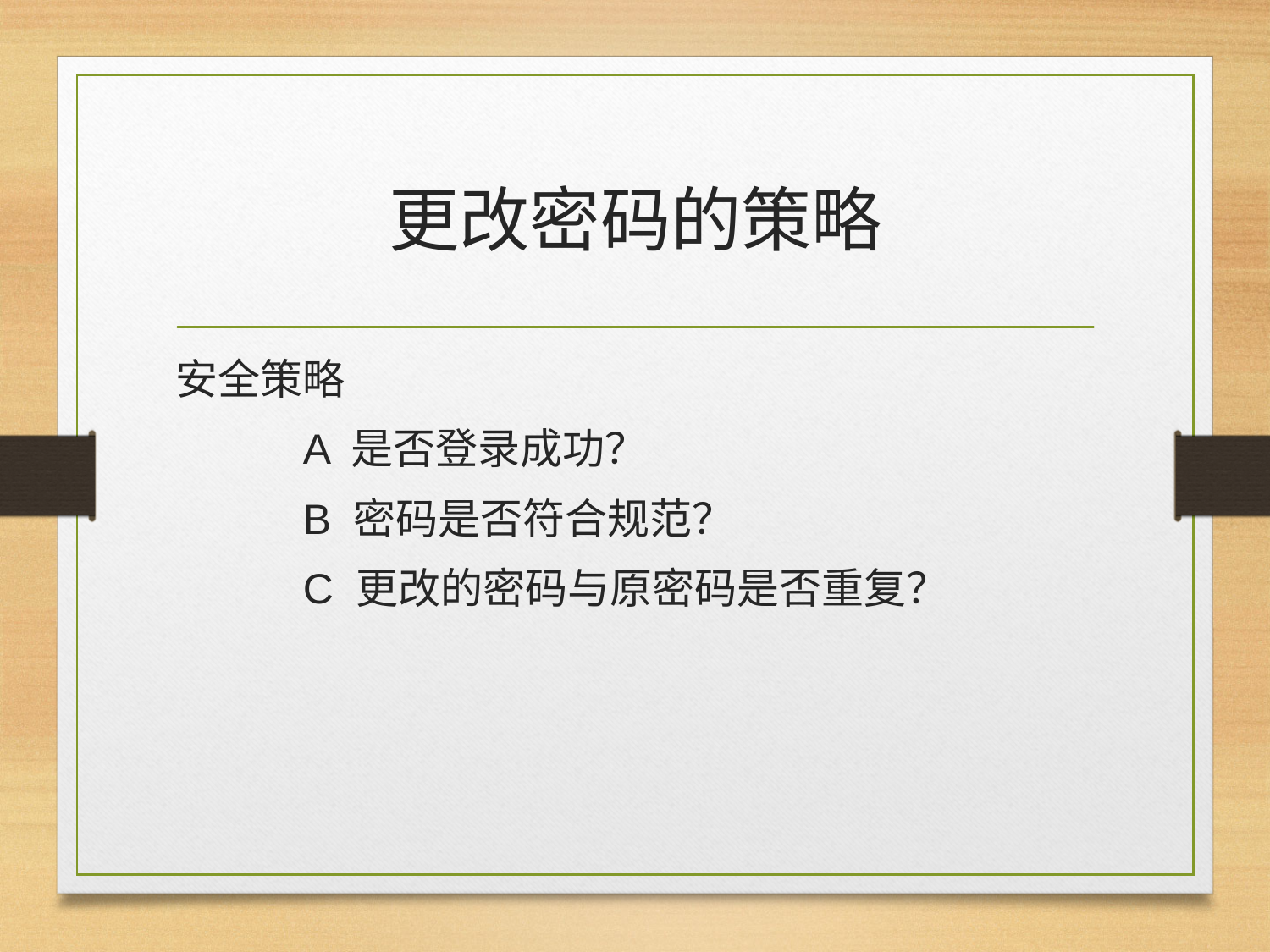

# 更改密码的策略
安全策略
	A 是否登录成功？
	B 密码是否符合规范？
	C 更改的密码与原密码是否重复？